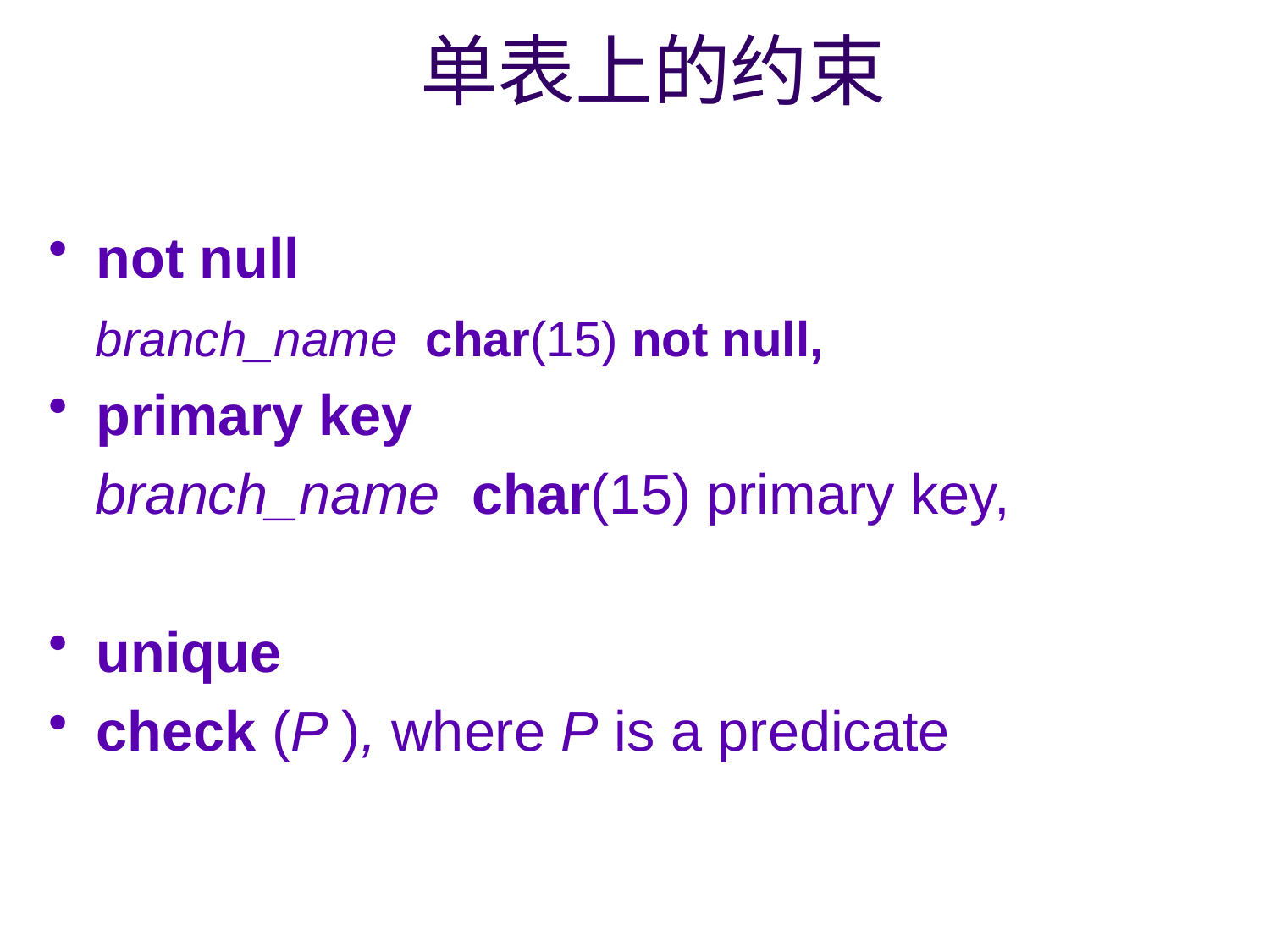

# 单表上的约束
not null
   branch_name  char(15) not null,
primary key
   branch_name  char(15) primary key,

unique
check (P ), where P is a predicate